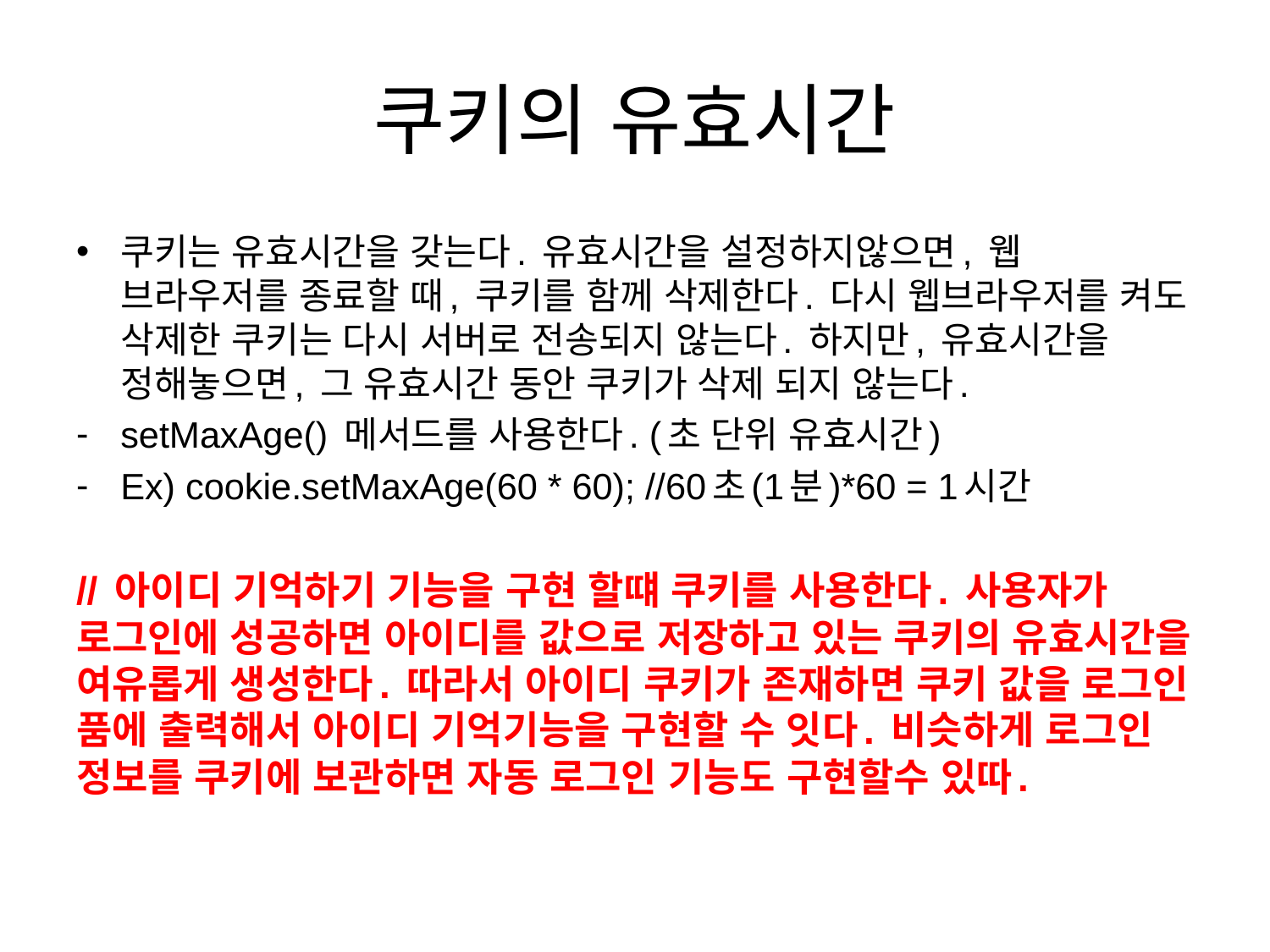

# 쿠키의 유효시간
쿠키는 유효시간을 갖는다. 유효시간을 설정하지않으면, 웹 브라우저를 종료할 때, 쿠키를 함께 삭제한다. 다시 웹브라우저를 켜도 삭제한 쿠키는 다시 서버로 전송되지 않는다. 하지만, 유효시간을 정해놓으면, 그 유효시간 동안 쿠키가 삭제 되지 않는다.
setMaxAge() 메서드를 사용한다. (초 단위 유효시간)
Ex) cookie.setMaxAge(60 * 60); //60초(1분)*60 = 1시간

// 아이디 기억하기 기능을 구현 할떄 쿠키를 사용한다. 사용자가 로그인에 성공하면 아이디를 값으로 저장하고 있는 쿠키의 유효시간을 여유롭게 생성한다. 따라서 아이디 쿠키가 존재하면 쿠키 값을 로그인 품에 출력해서 아이디 기억기능을 구현할 수 잇다. 비슷하게 로그인 정보를 쿠키에 보관하면 자동 로그인 기능도 구현할수 있따.